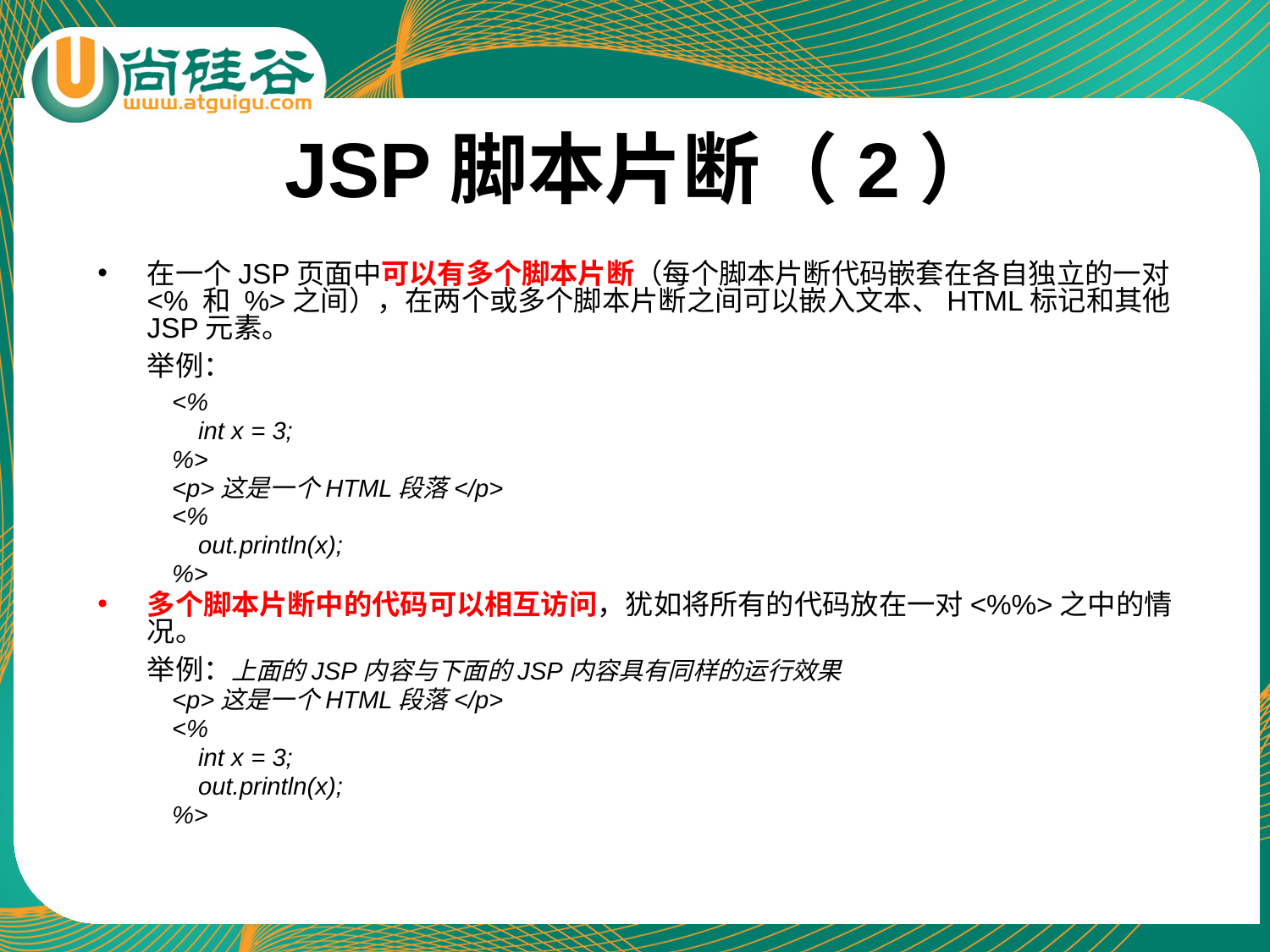

# JSP脚本片断（2）
在一个JSP页面中可以有多个脚本片断（每个脚本片断代码嵌套在各自独立的一对<% 和 %>之间），在两个或多个脚本片断之间可以嵌入文本、HTML标记和其他JSP元素。
	举例：
<%
	int x = 3;
%>
<p>这是一个HTML段落</p>
<%
	out.println(x);
%>
多个脚本片断中的代码可以相互访问，犹如将所有的代码放在一对<%%>之中的情况。
	举例：上面的JSP内容与下面的JSP内容具有同样的运行效果
<p>这是一个HTML段落</p>
<%
	int x = 3;
	out.println(x);
%>